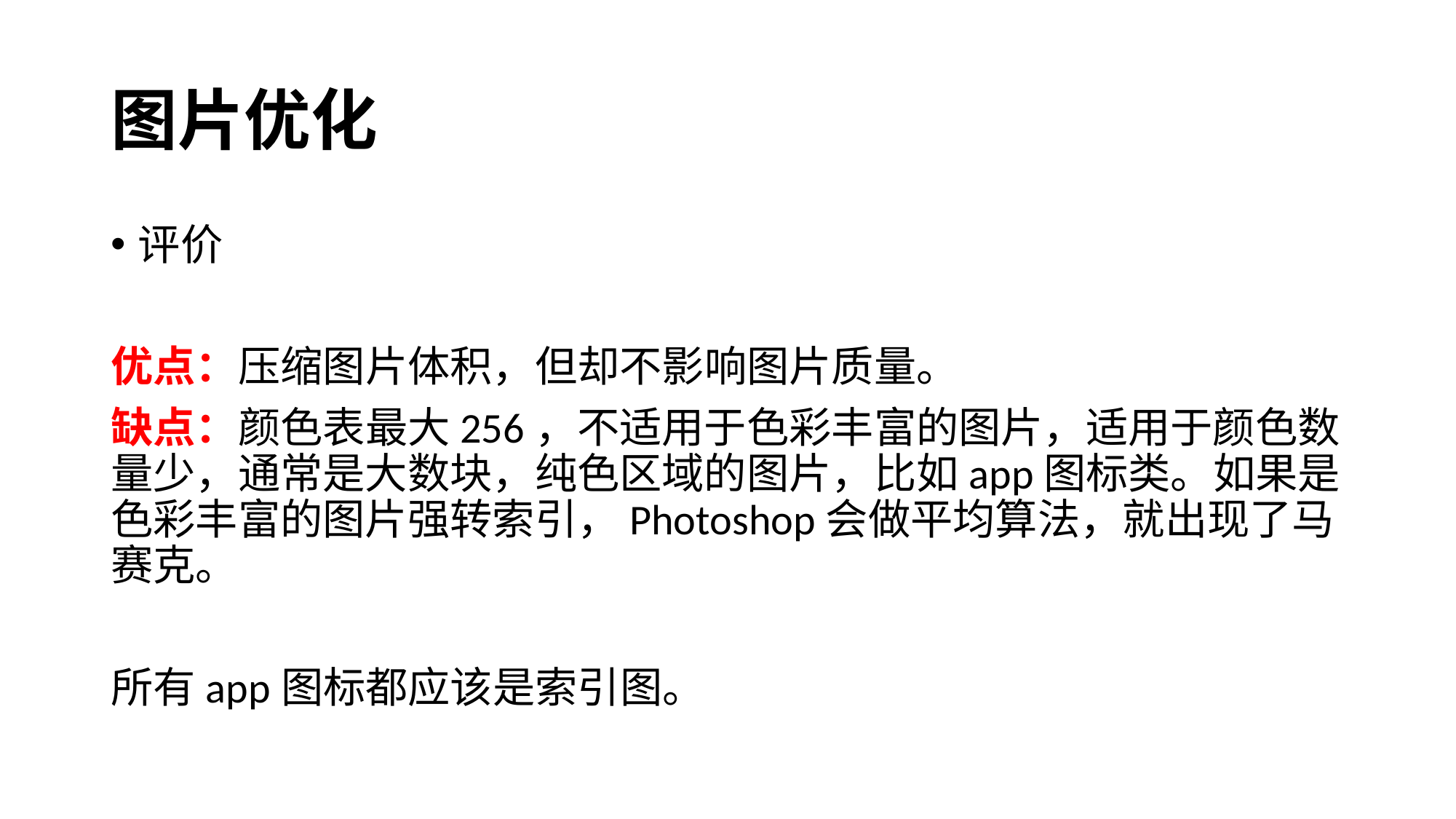

# 图片优化
评价

优点：压缩图片体积，但却不影响图片质量。
缺点：颜色表最大256，不适用于色彩丰富的图片，适用于颜色数量少，通常是大数块，纯色区域的图片，比如app图标类。如果是色彩丰富的图片强转索引，Photoshop会做平均算法，就出现了马赛克。

所有app图标都应该是索引图。